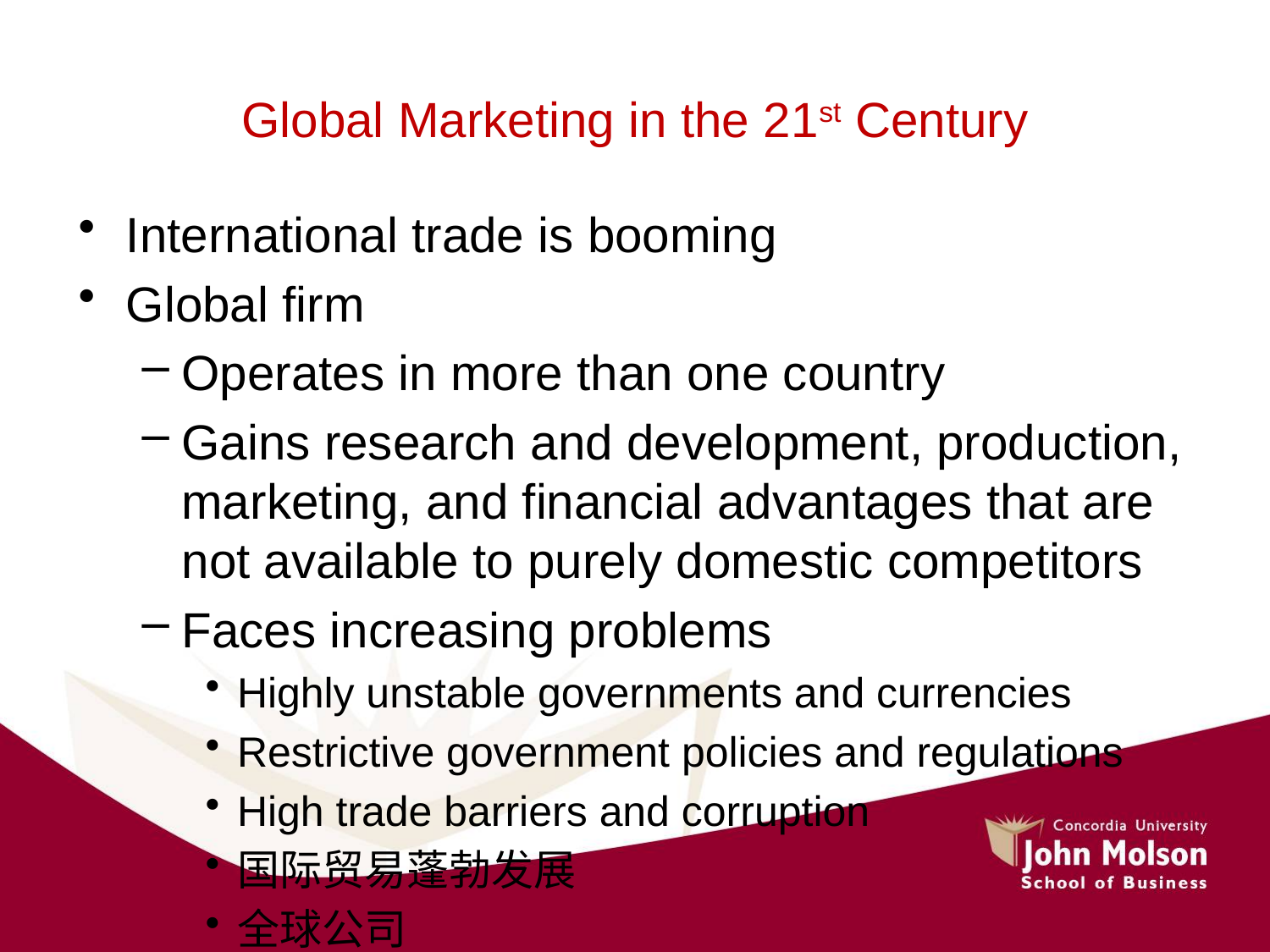

# Global Marketing in the 21st Century
International trade is booming
Global firm
Operates in more than one country
Gains research and development, production, marketing, and financial advantages that are not available to purely domestic competitors
Faces increasing problems
Highly unstable governments and currencies
Restrictive government policies and regulations
High trade barriers and corruption
国际贸易蓬勃发展
全球公司
在多个国家/地区开展业务
获得纯国内竞争对手无法获得的研发、生产、营销和财务优势
面临越来越多的问题
高度不稳定的政府和货币
限制性政府政策和法规
高贸易壁垒和腐败